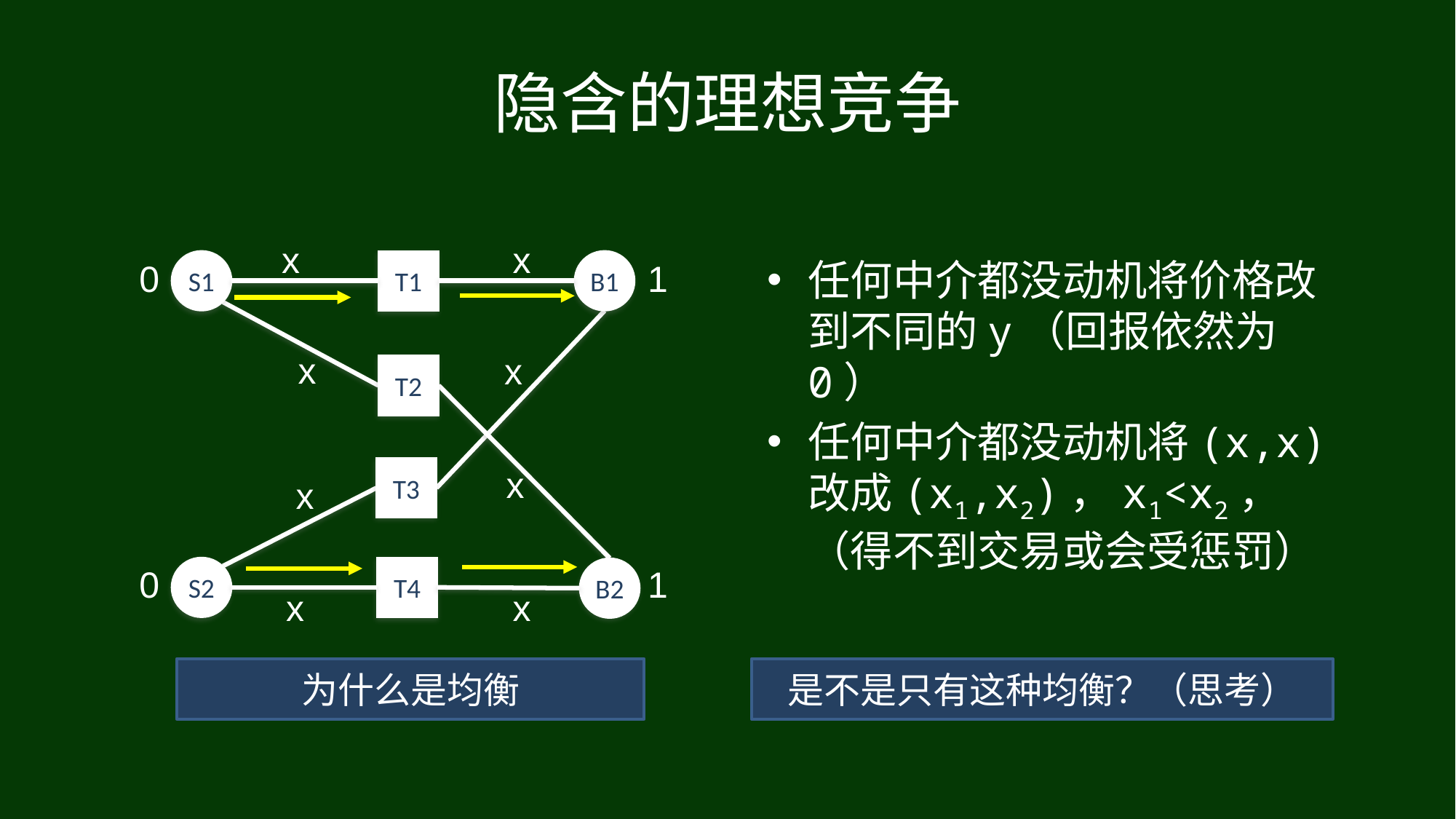

# 隐含的理想竞争
x
x
任何中介都没动机将价格改到不同的y（回报依然为0）
任何中介都没动机将(x,x)改成(x1,x2)，x1<x2，（得不到交易或会受惩罚）
0

0
1

1
T1
S1
B1
x
x
T2
T3
x
x
S2
T4
B2
x
x
为什么是均衡
是不是只有这种均衡？（思考）